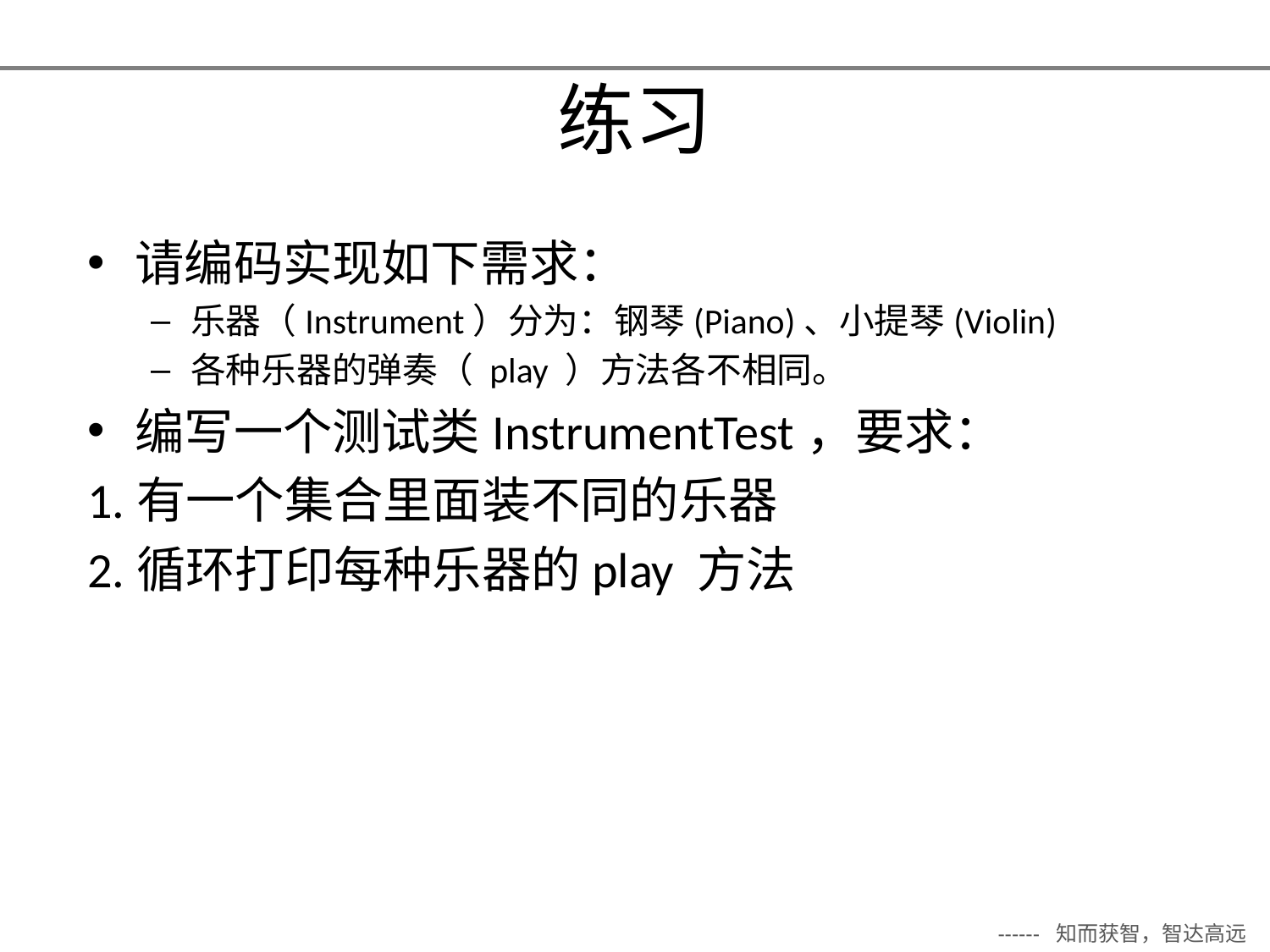

# 练习
请编码实现如下需求：
乐器（Instrument）分为：钢琴(Piano)、小提琴(Violin)
各种乐器的弹奏（ play ）方法各不相同。
编写一个测试类InstrumentTest，要求：
1.有一个集合里面装不同的乐器
2.循环打印每种乐器的play 方法